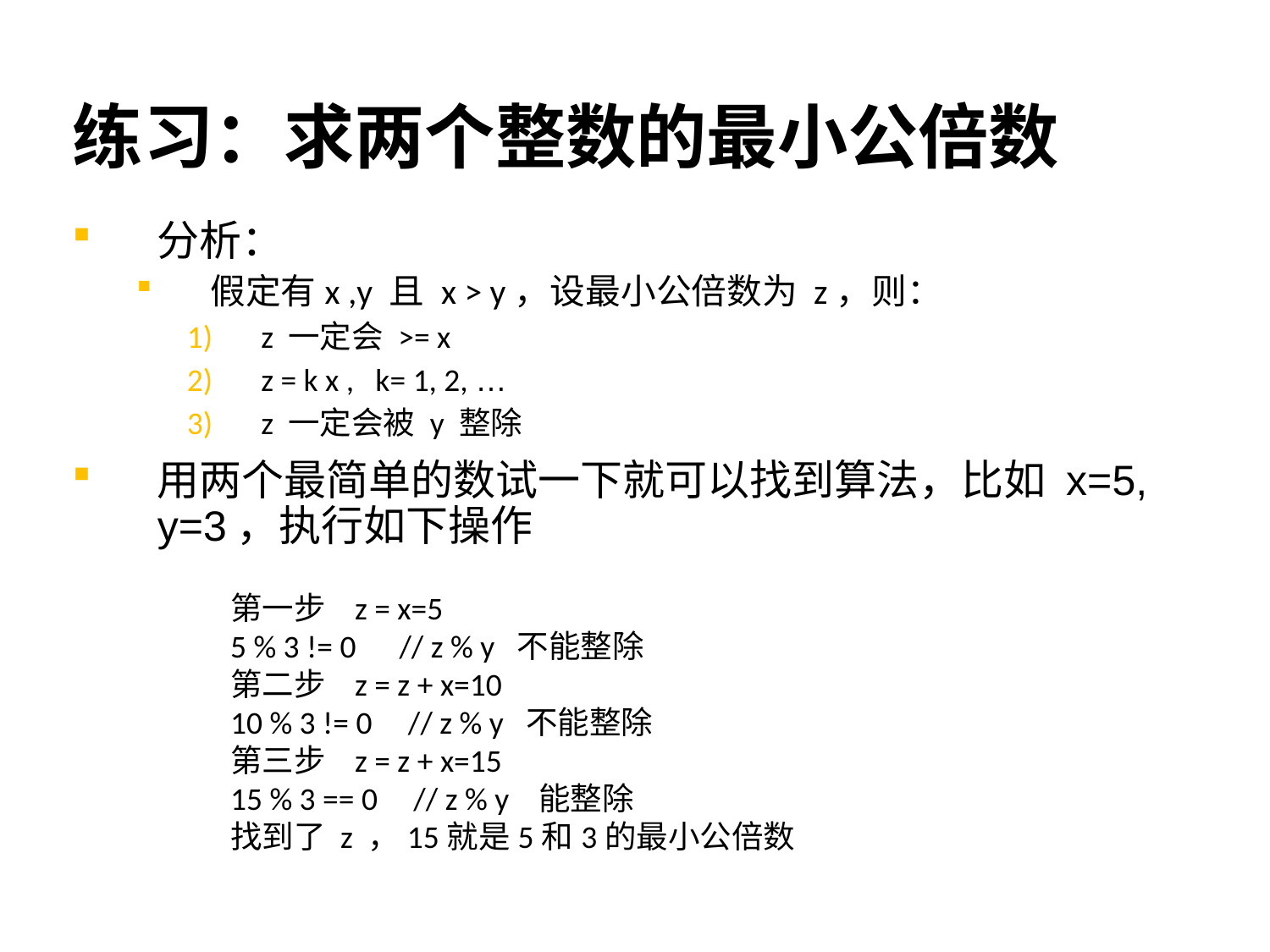

# 练习：求两个整数的最小公倍数
分析：
假定有x ,y 且 x > y，设最小公倍数为 z，则：
z 一定会 >= x
z = k x ,   k= 1, 2, …
z 一定会被 y 整除
用两个最简单的数试一下就可以找到算法，比如 x=5,  y=3，执行如下操作
第一步   z = x=5
5 % 3 != 0      // z % y  不能整除
第二步   z = z + x=10
10 % 3 != 0     // z % y  不能整除
第三步   z = z + x=15
15 % 3 == 0     // z % y   能整除
找到了 z ，15就是5和3的最小公倍数